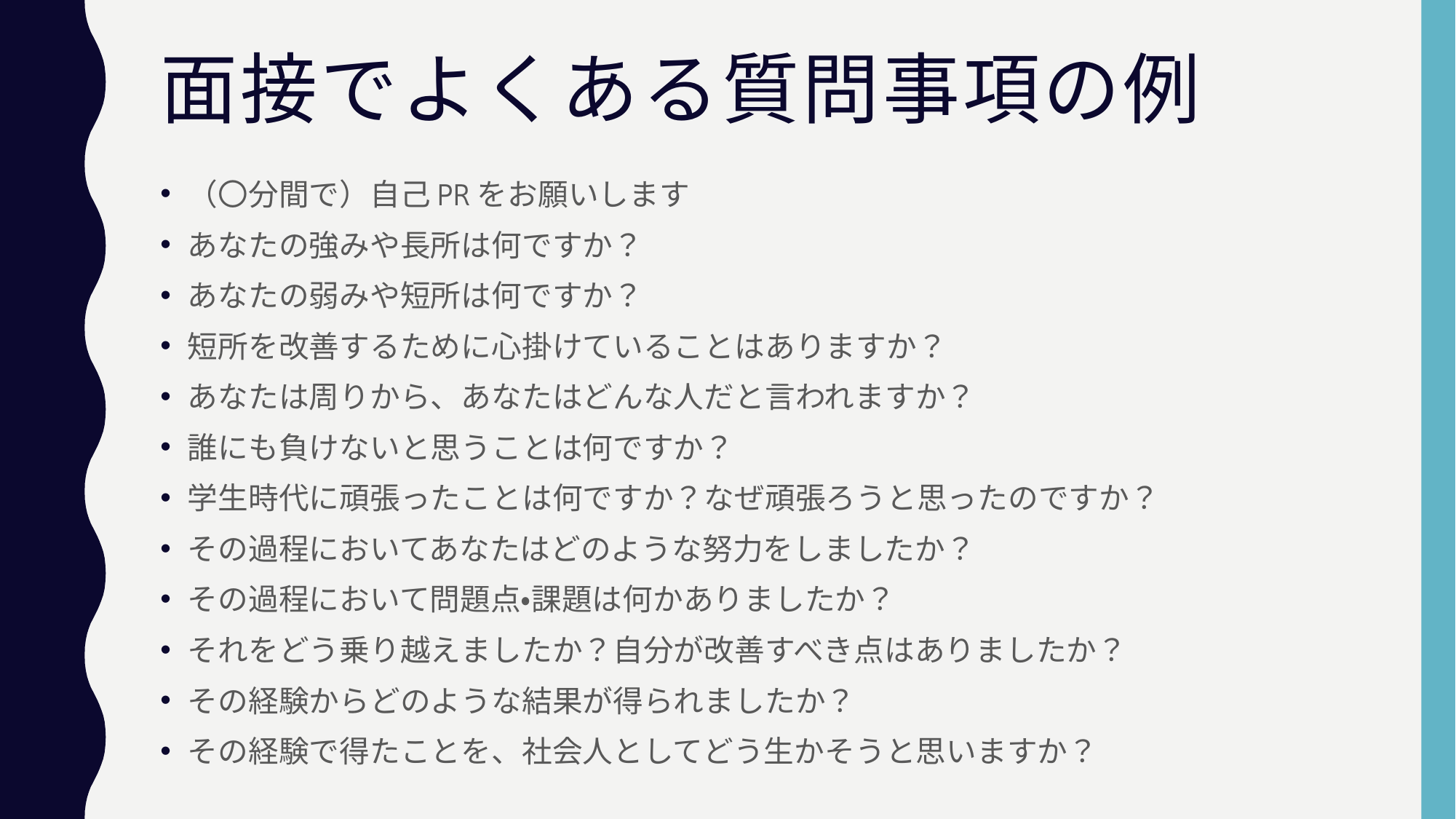

# 面接でよくある質問事項の例
（〇分間で）自己PRをお願いします
あなたの強みや長所は何ですか？
あなたの弱みや短所は何ですか？
短所を改善するために心掛けていることはありますか？
あなたは周りから、あなたはどんな人だと言われますか？
誰にも負けないと思うことは何ですか？
学生時代に頑張ったことは何ですか？なぜ頑張ろうと思ったのですか？
その過程においてあなたはどのような努力をしましたか？
その過程において問題点・課題は何かありましたか？
それをどう乗り越えましたか？自分が改善すべき点はありましたか？
その経験からどのような結果が得られましたか？
その経験で得たことを、社会人としてどう生かそうと思いますか？